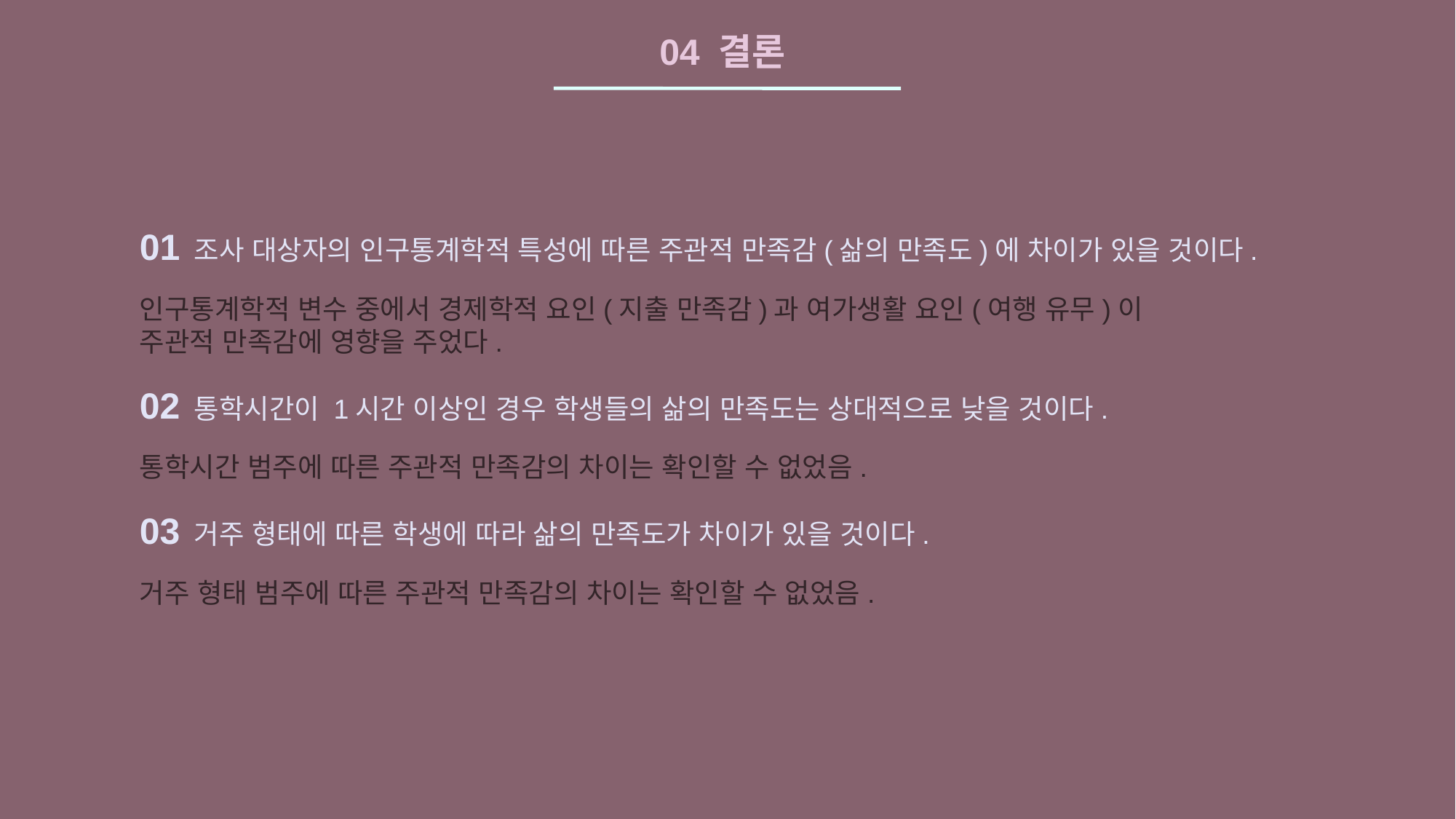

04 결론
01 조사 대상자의 인구통계학적 특성에 따른 주관적 만족감(삶의 만족도)에 차이가 있을 것이다.
인구통계학적 변수 중에서 경제학적 요인(지출 만족감)과 여가생활 요인(여행 유무)이 주관적 만족감에 영향을 주었다.
02 통학시간이 1시간 이상인 경우 학생들의 삶의 만족도는 상대적으로 낮을 것이다.
통학시간 범주에 따른 주관적 만족감의 차이는 확인할 수 없었음.
03 거주 형태에 따른 학생에 따라 삶의 만족도가 차이가 있을 것이다.
거주 형태 범주에 따른 주관적 만족감의 차이는 확인할 수 없었음.